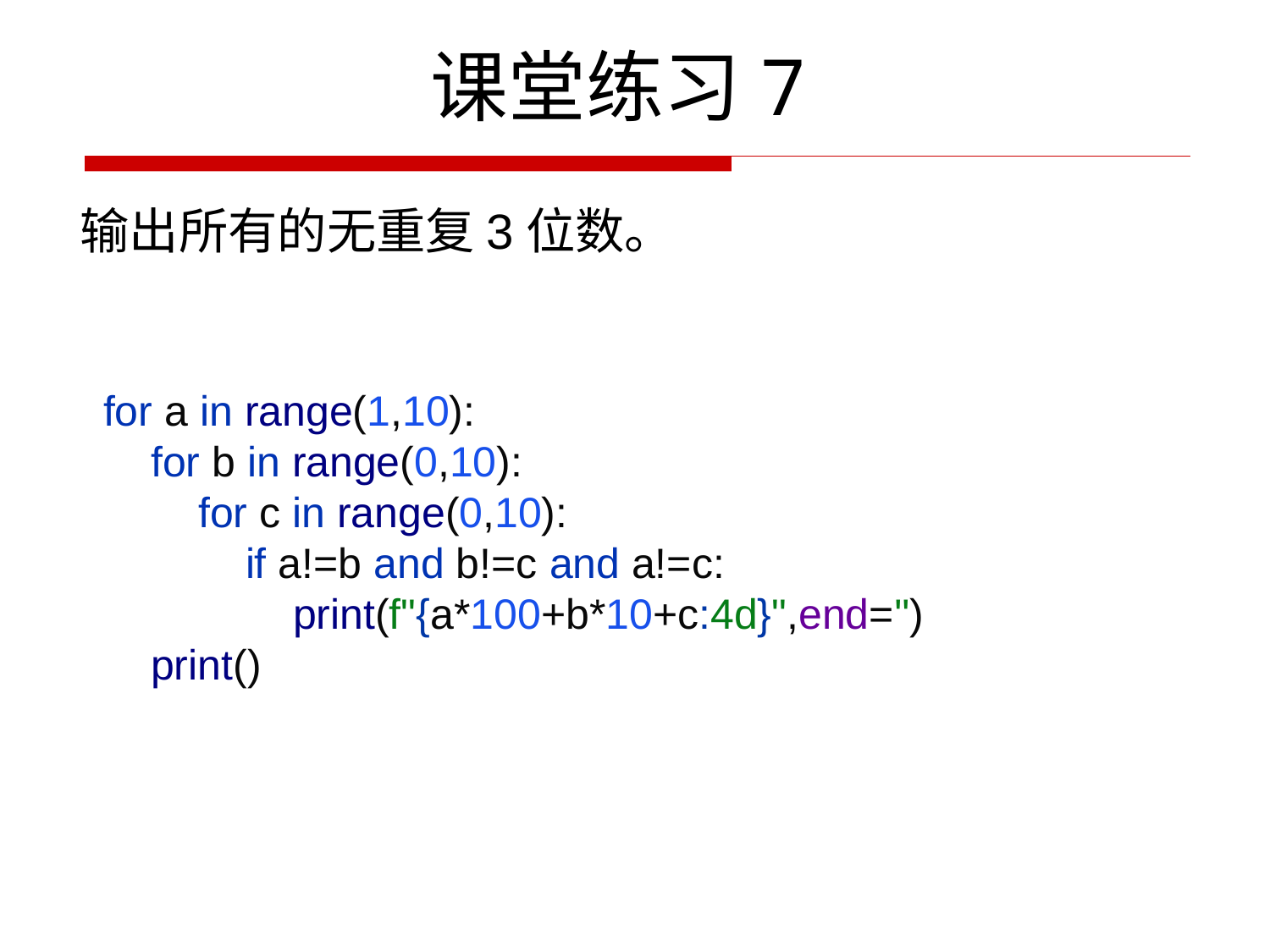

# 课堂练习7

输出所有的无重复3位数。
for a in range(1,10):
    for b in range(0,10):
        for c in range(0,10):
            if a!=b and b!=c and a!=c:
                print(f"{a*100+b*10+c:4d}",end='')
    print()
112